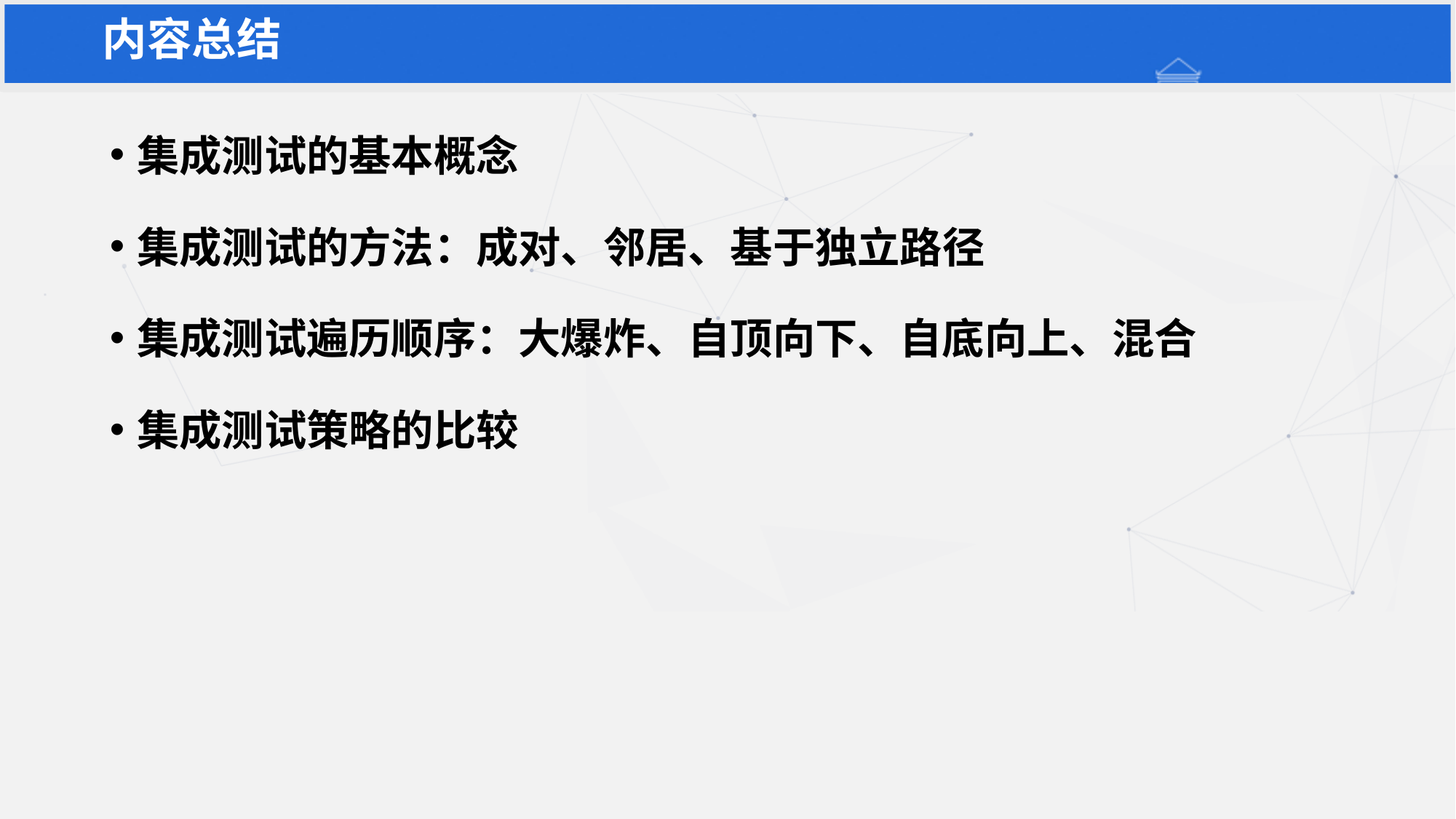

内容总结
集成测试的基本概念
集成测试的方法：成对、邻居、基于独立路径
集成测试遍历顺序：大爆炸、自顶向下、自底向上、混合
集成测试策略的比较